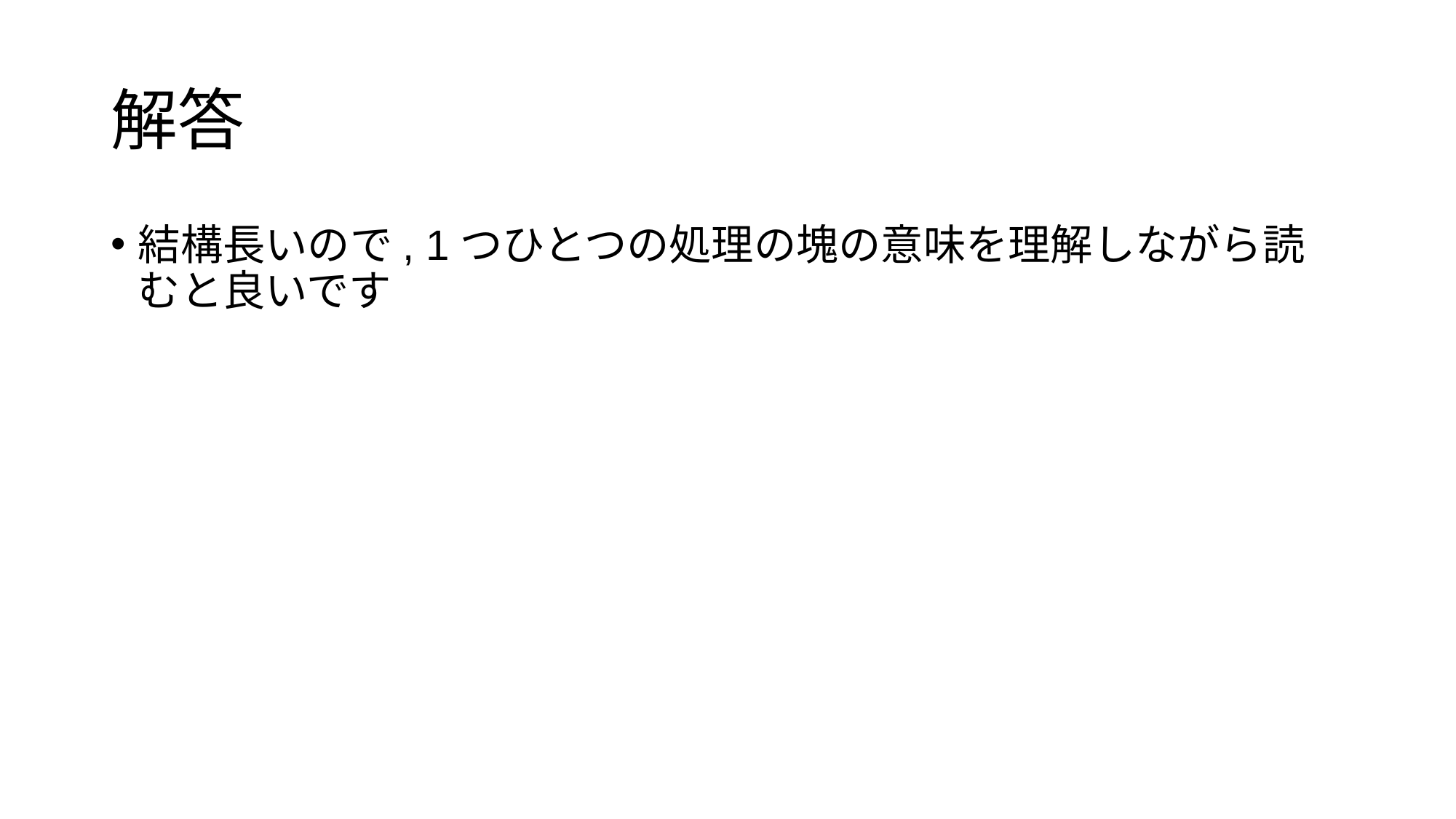

# 解答
結構長いので, 1つひとつの処理の塊の意味を理解しながら読むと良いです